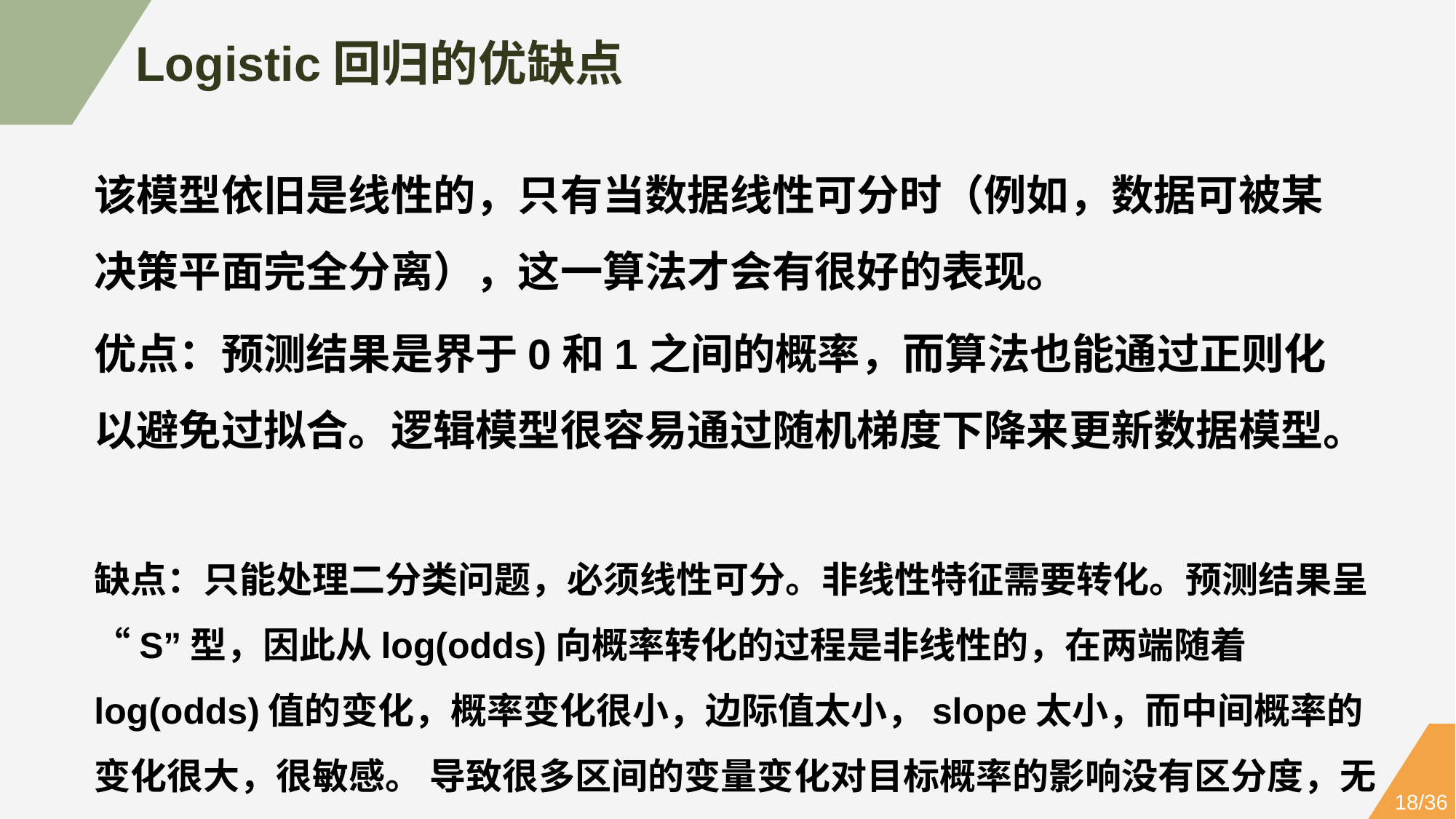

Logistic回归的优缺点
该模型依旧是线性的，只有当数据线性可分时（例如，数据可被某决策平面完全分离），这一算法才会有很好的表现。
优点：预测结果是界于0和1之间的概率，而算法也能通过正则化以避免过拟合。逻辑模型很容易通过随机梯度下降来更新数据模型。
缺点：只能处理二分类问题，必须线性可分。非线性特征需要转化。预测结果呈“S”型，因此从log(odds)向概率转化的过程是非线性的，在两端随着​log(odds)值的变化，概率变化很小，边际值太小，slope太小，而中间概率的变化很大，很敏感。 导致很多区间的变量变化对目标概率的影响没有区分度，无法确定阈值。